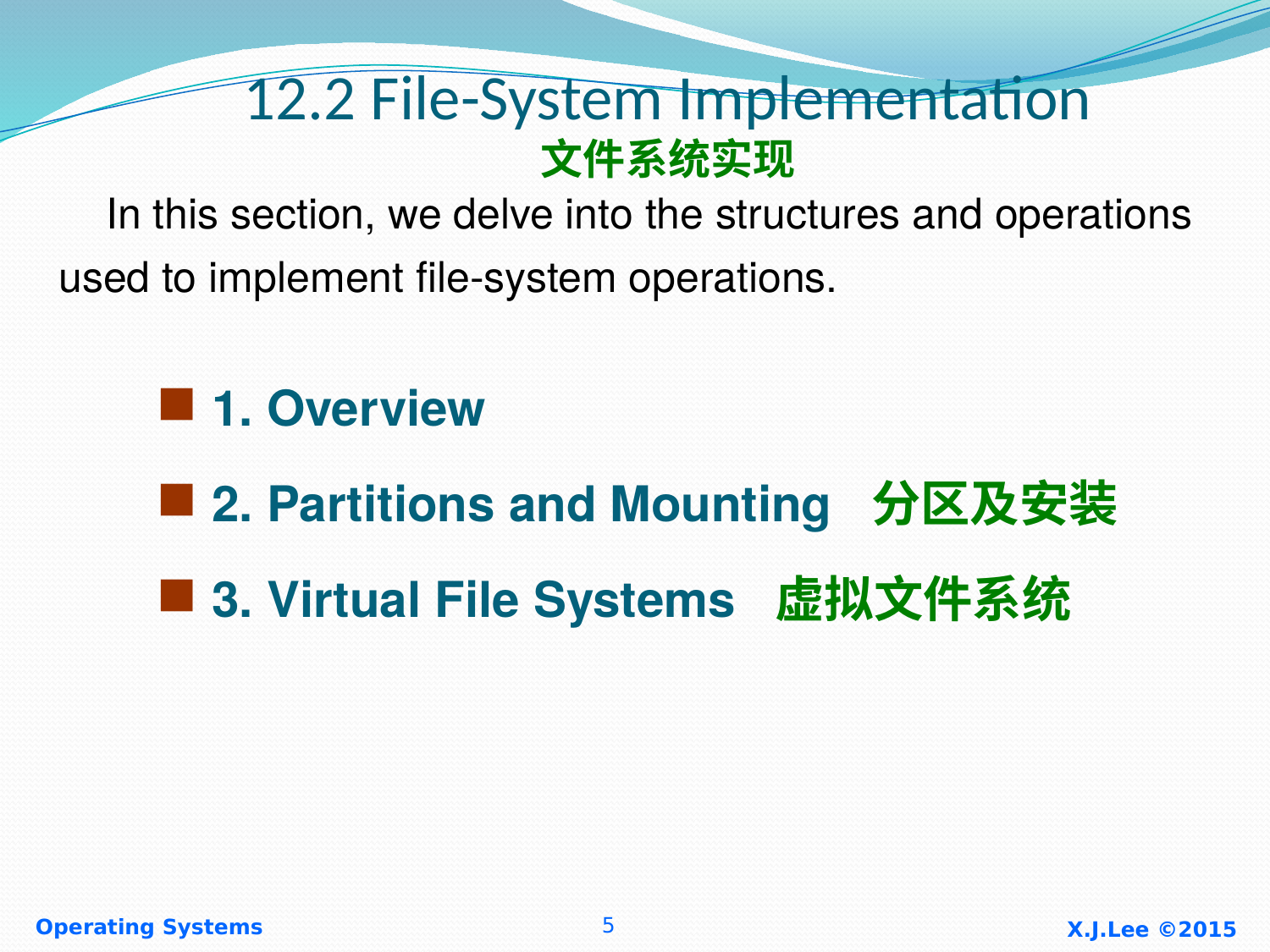

# 12.2 File-System Implementation 文件系统实现
    In this section, we delve into the structures and operations used to implement file-system operations.
1. Overview
2. Partitions and Mounting  分区及安装
3. Virtual File Systems  虚拟文件系统
Operating Systems
X.J.Lee ©2015
5